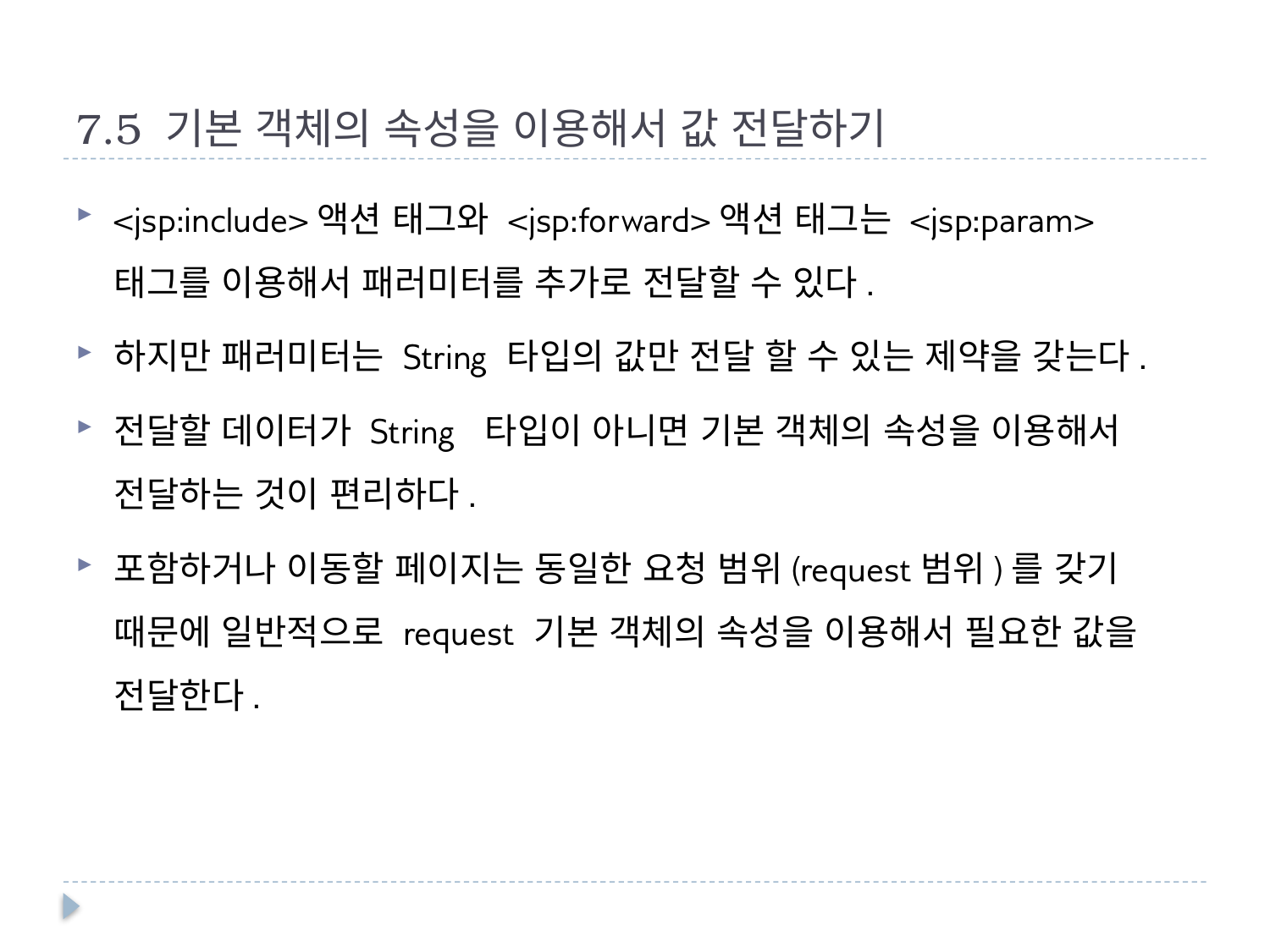

# 7.5 기본 객체의 속성을 이용해서 값 전달하기
<jsp:include>액션 태그와 <jsp:forward>액션 태그는 <jsp:param>태그를 이용해서 패러미터를 추가로 전달할 수 있다.
하지만 패러미터는 String 타입의 값만 전달 할 수 있는 제약을 갖는다.
전달할 데이터가 String  타입이 아니면 기본 객체의 속성을 이용해서 전달하는 것이 편리하다.
포함하거나 이동할 페이지는 동일한 요청 범위(request범위)를 갖기 때문에 일반적으로 request 기본 객체의 속성을 이용해서 필요한 값을 전달한다.